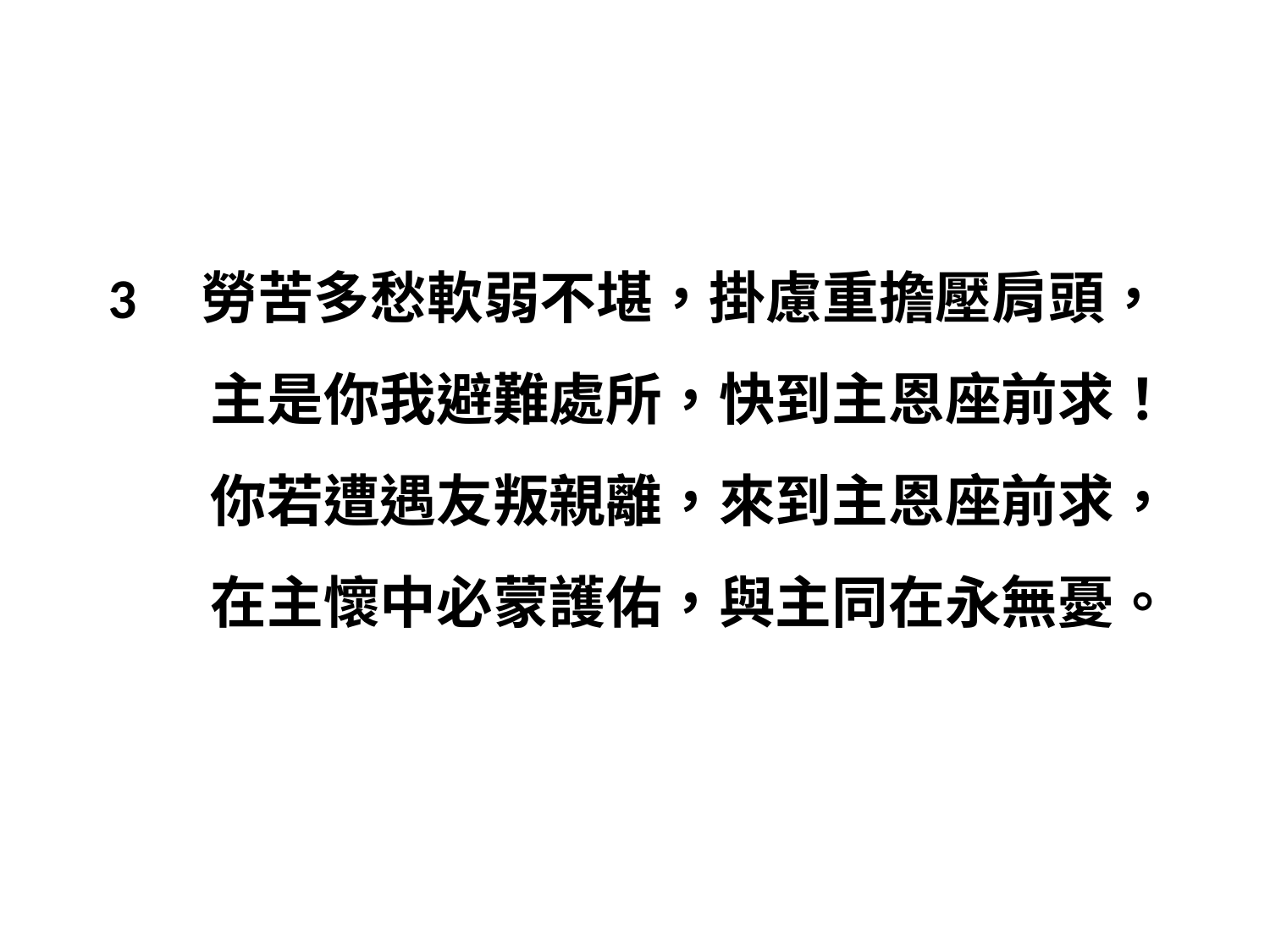

#
3    勞苦多愁軟弱不堪，掛慮重擔壓肩頭，
     主是你我避難處所，快到主恩座前求！
     你若遭遇友叛親離，來到主恩座前求，
     在主懷中必蒙護佑，與主同在永無憂。